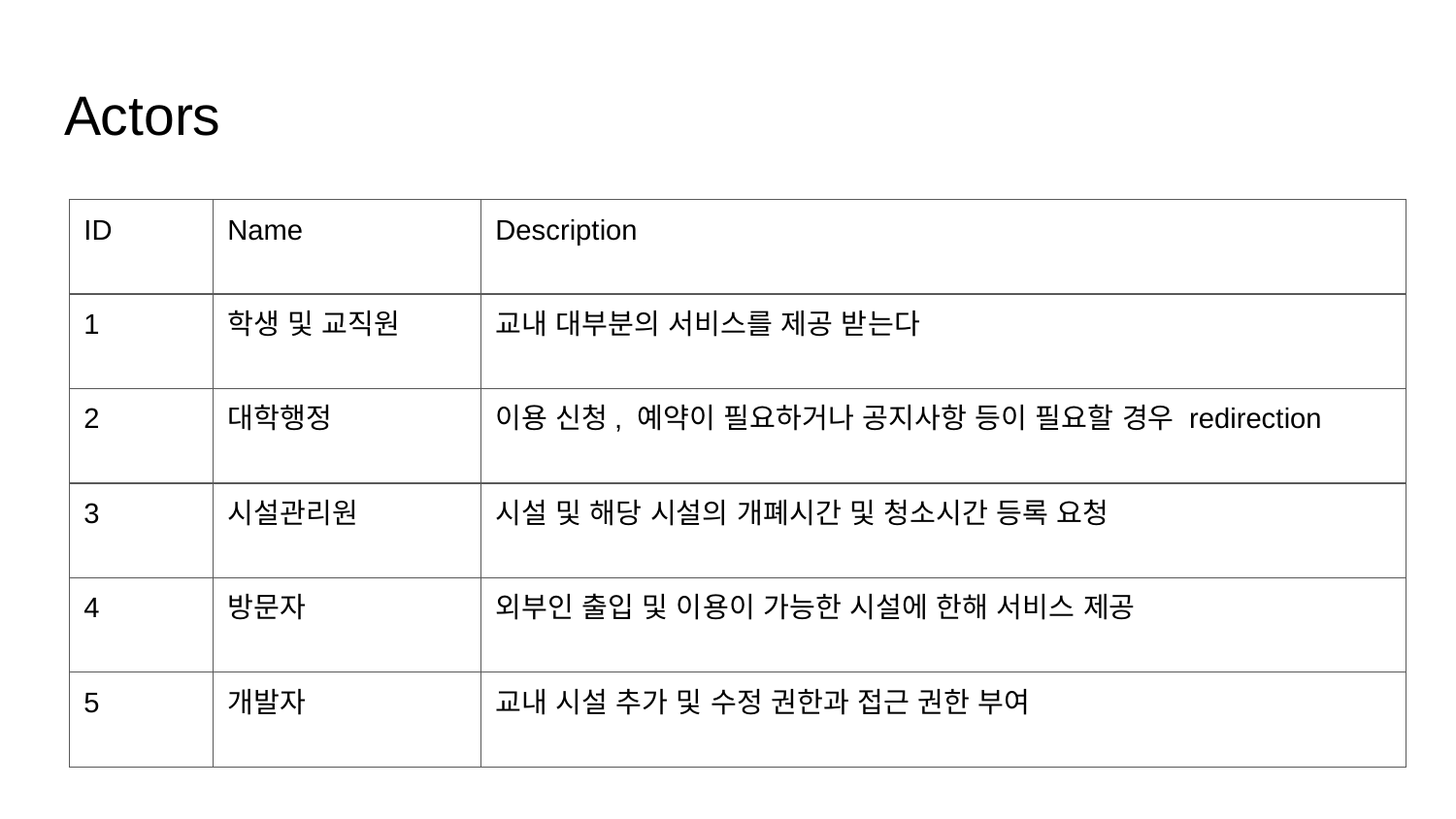

# Actors
| ID | Name | Description |
| --- | --- | --- |
| 1 | 학생 및 교직원 | 교내 대부분의 서비스를 제공 받는다 |
| 2 | 대학행정 | 이용 신청, 예약이 필요하거나 공지사항 등이 필요할 경우 redirection |
| 3 | 시설관리원 | 시설 및 해당 시설의 개폐시간 및 청소시간 등록 요청 |
| 4 | 방문자 | 외부인 출입 및 이용이 가능한 시설에 한해 서비스 제공 |
| 5 | 개발자 | 교내 시설 추가 및 수정 권한과 접근 권한 부여 |